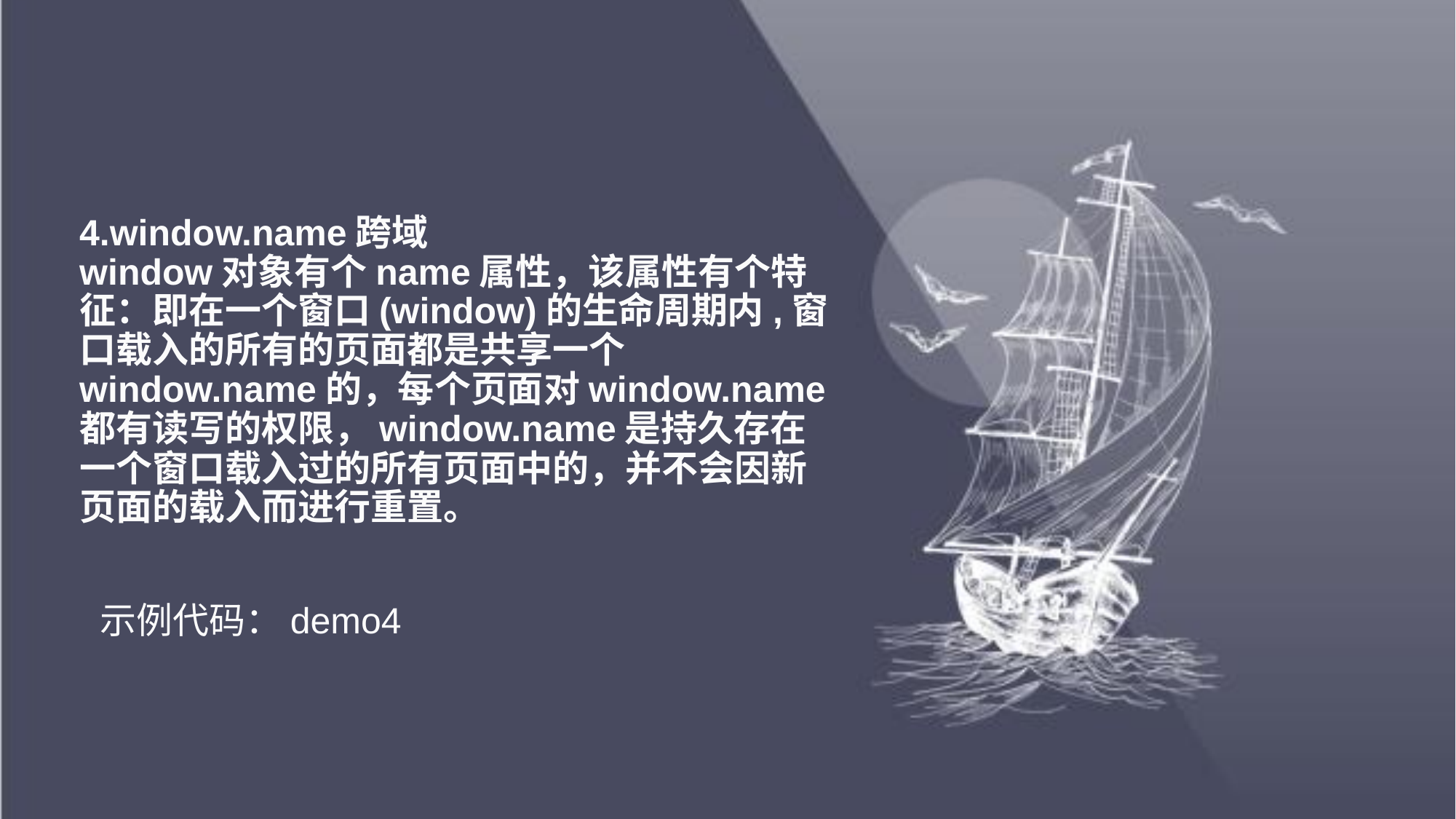

# 4.window.name跨域 window对象有个name属性，该属性有个特征：即在一个窗口(window)的生命周期内,窗口载入的所有的页面都是共享一个window.name的，每个页面对window.name都有读写的权限，window.name是持久存在一个窗口载入过的所有页面中的，并不会因新页面的载入而进行重置。
示例代码：demo4